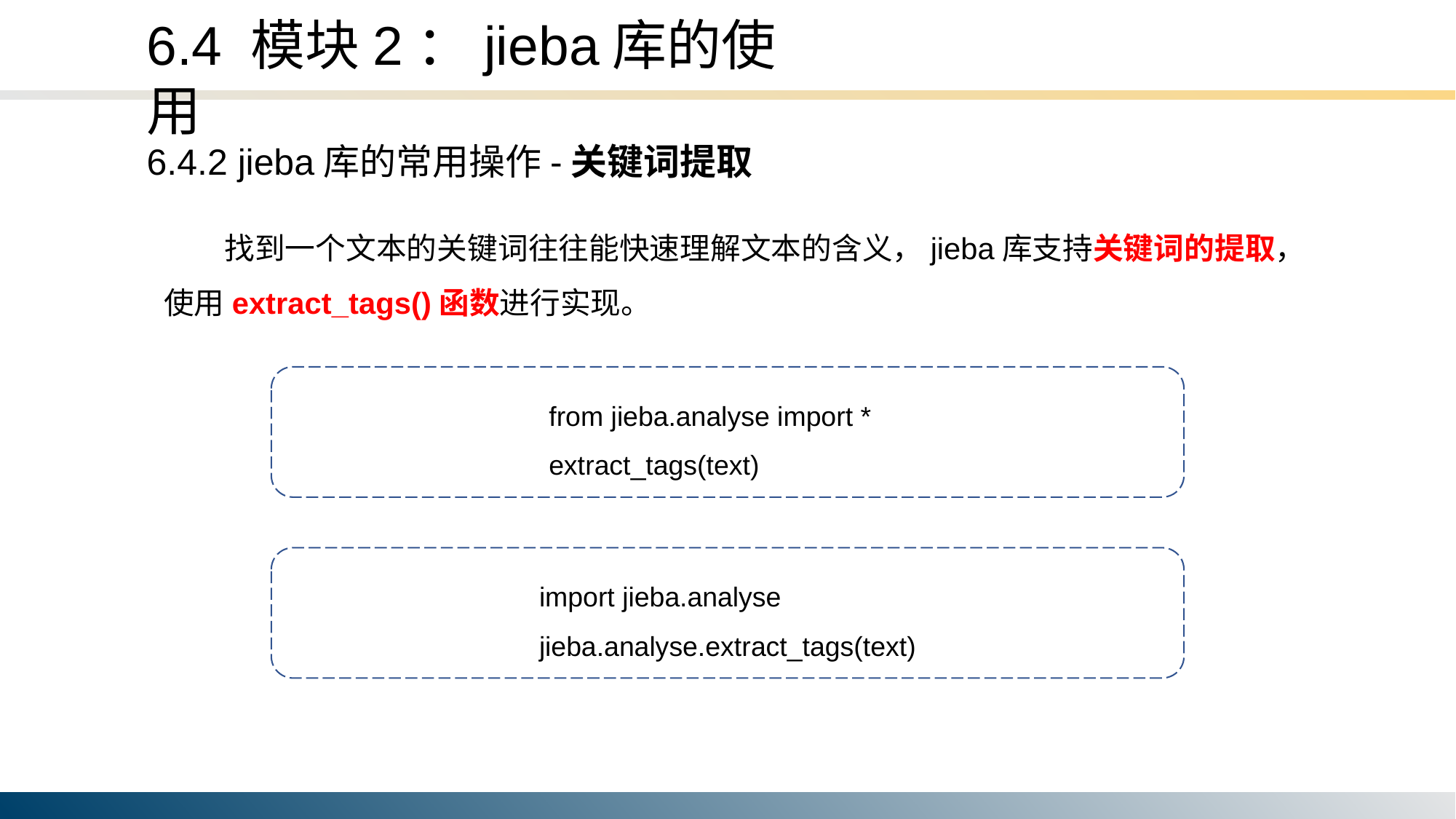

6.4 模块2：jieba库的使用
6.4.2 jieba库的常用操作-关键词提取
找到一个文本的关键词往往能快速理解文本的含义，jieba库支持关键词的提取，使用extract_tags()函数进行实现。

from jieba.analyse import *
extract_tags(text)

import jieba.analyse
jieba.analyse.extract_tags(text)